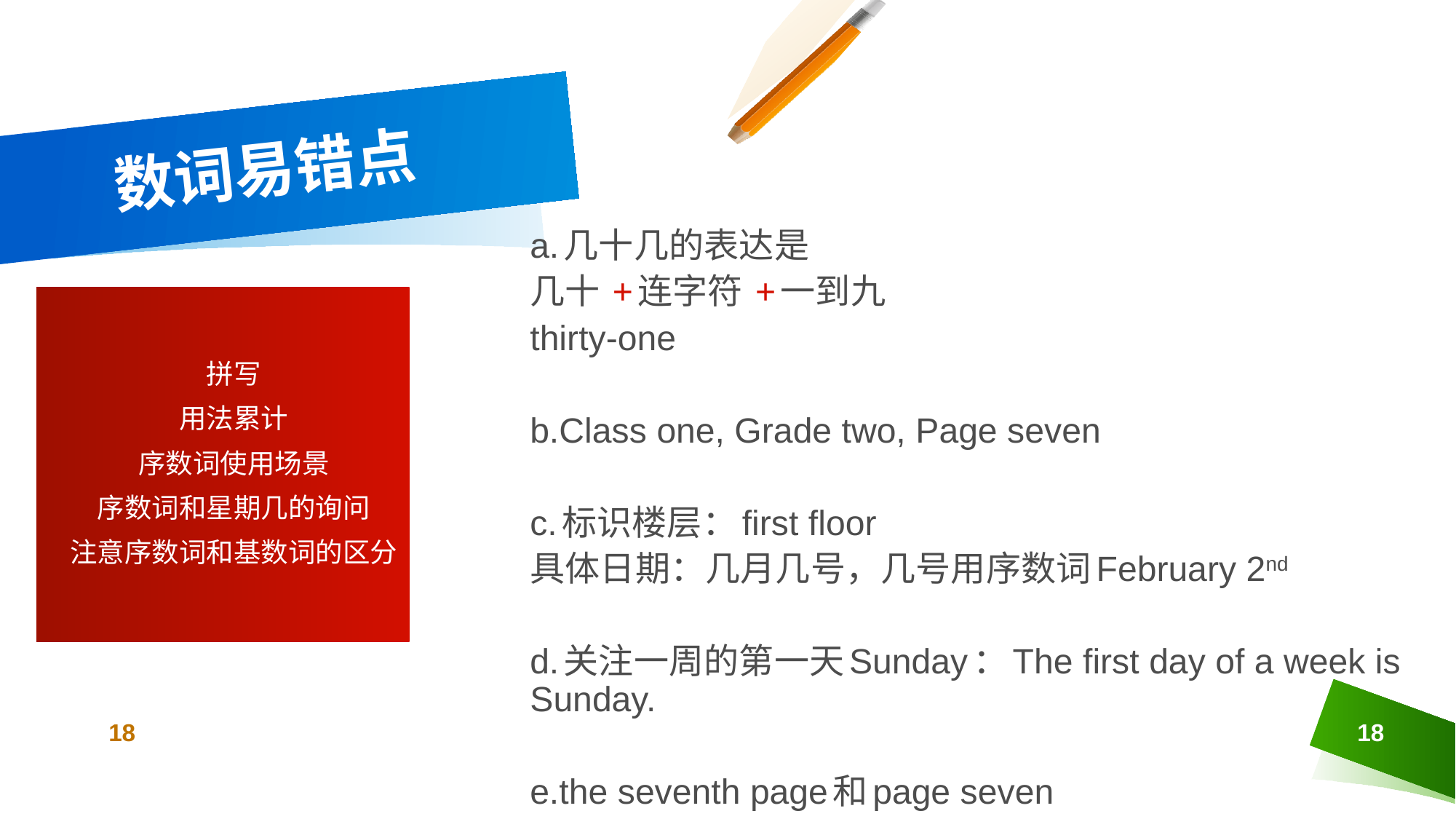

# 数词易错点
a.几十几的表达是
几十 +连字符 +一到九
thirty-one

b.Class one, Grade two, Page seven

c.标识楼层：first floor
具体日期：几月几号，几号用序数词February 2nd

d.关注一周的第一天Sunday：The first day of a week is Sunday.

e.the seventh page和page seven

拼写
用法累计
序数词使用场景
序数词和星期几的询问
注意序数词和基数词的区分
18
18